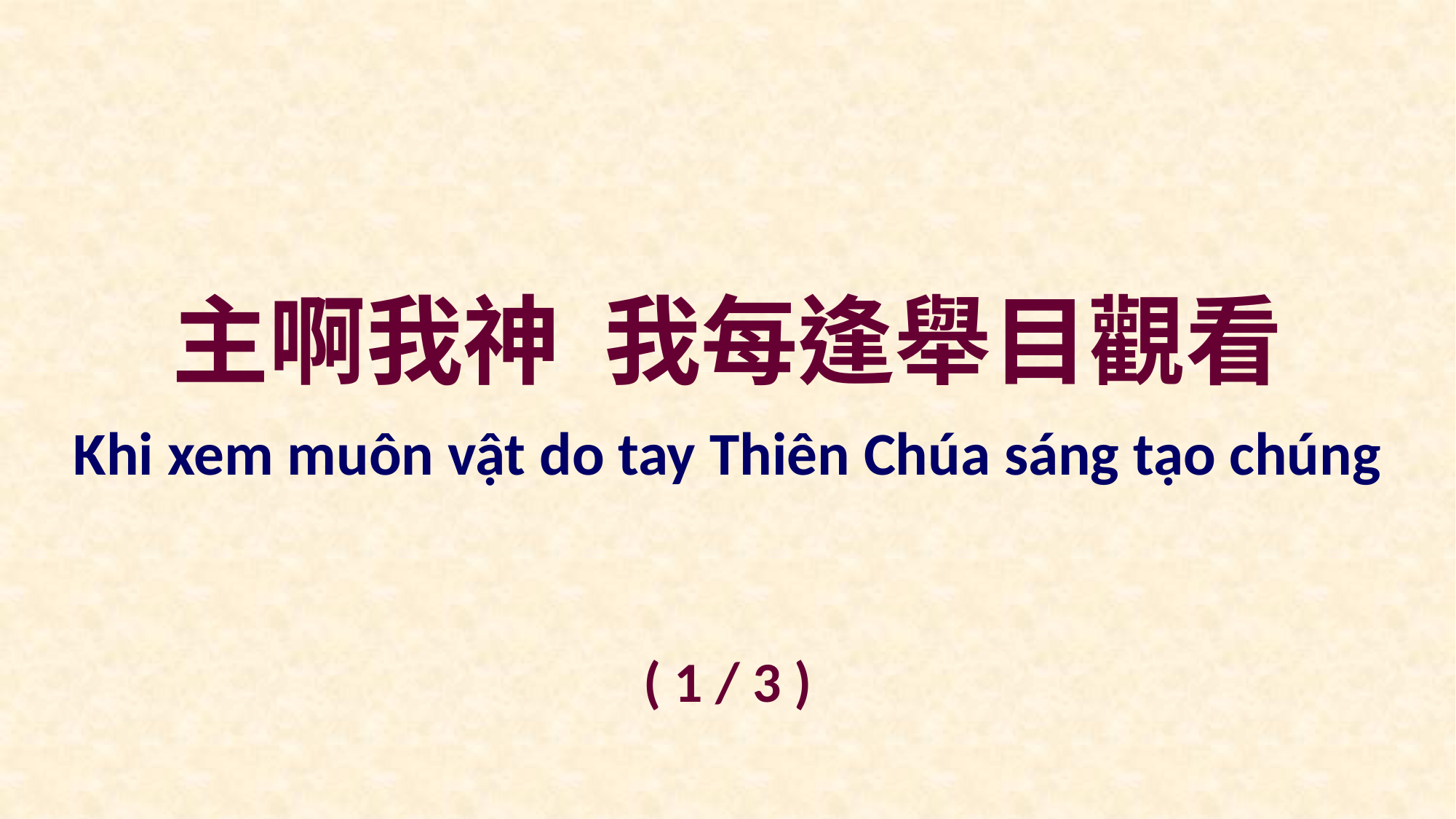

主啊我神  我每逢舉目觀看
Khi xem muôn vật do tay Thiên Chúa sáng tạo chúng
( 1 / 3 )